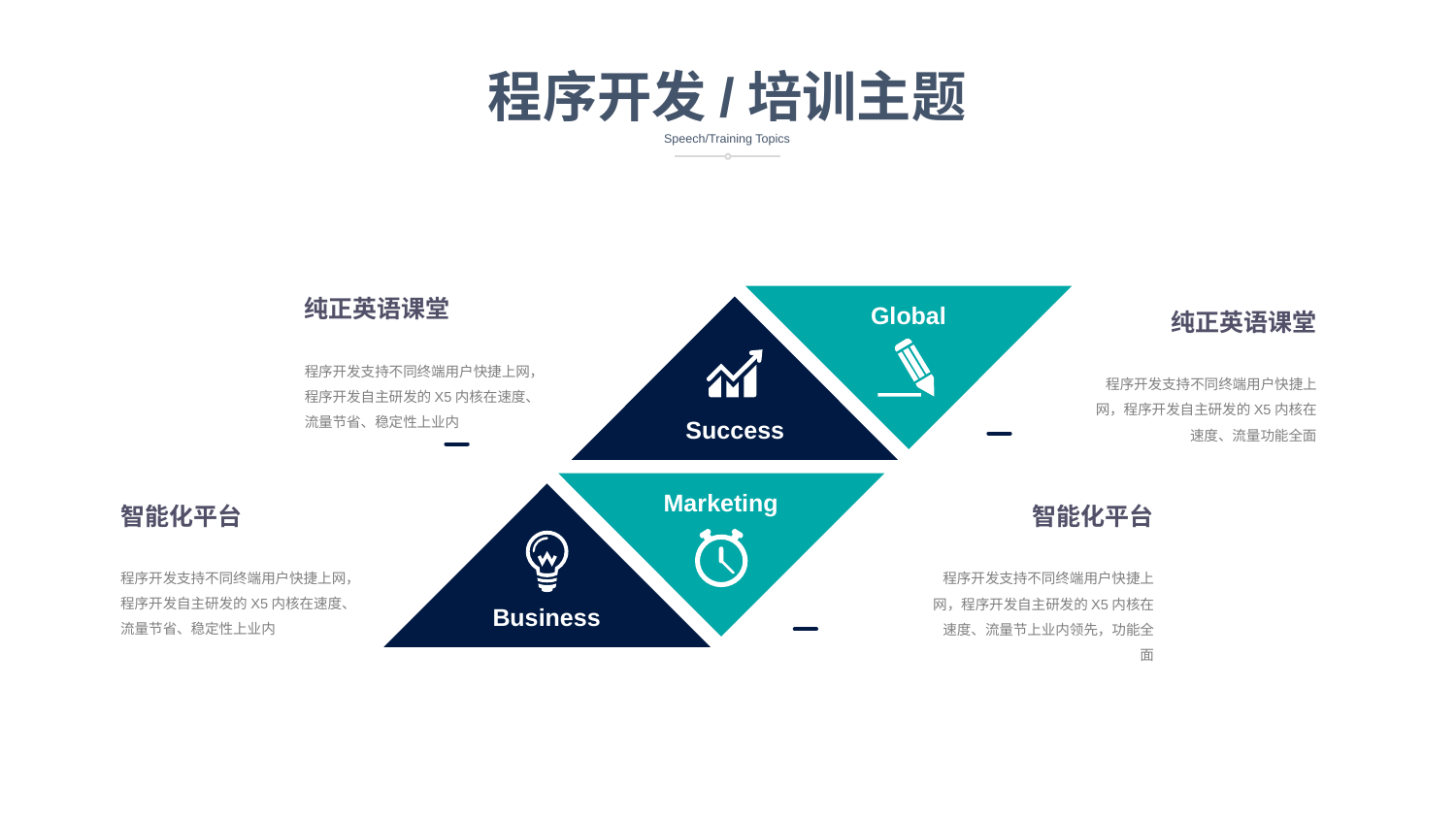

程序开发/培训主题
Speech/Training Topics

纯正英语课堂

纯正英语课堂
Global

程序开发支持不同终端用户快捷上网，程序开发自主研发的X5内核在速度、流量节省、稳定性上业内

程序开发支持不同终端用户快捷上网，程序开发自主研发的X5内核在速度、流量功能全面
Success

Marketing
智能化平台
智能化平台

程序开发支持不同终端用户快捷上网，程序开发自主研发的X5内核在速度、流量节省、稳定性上业内
程序开发支持不同终端用户快捷上网，程序开发自主研发的X5内核在速度、流量节上业内领先，功能全面
Business